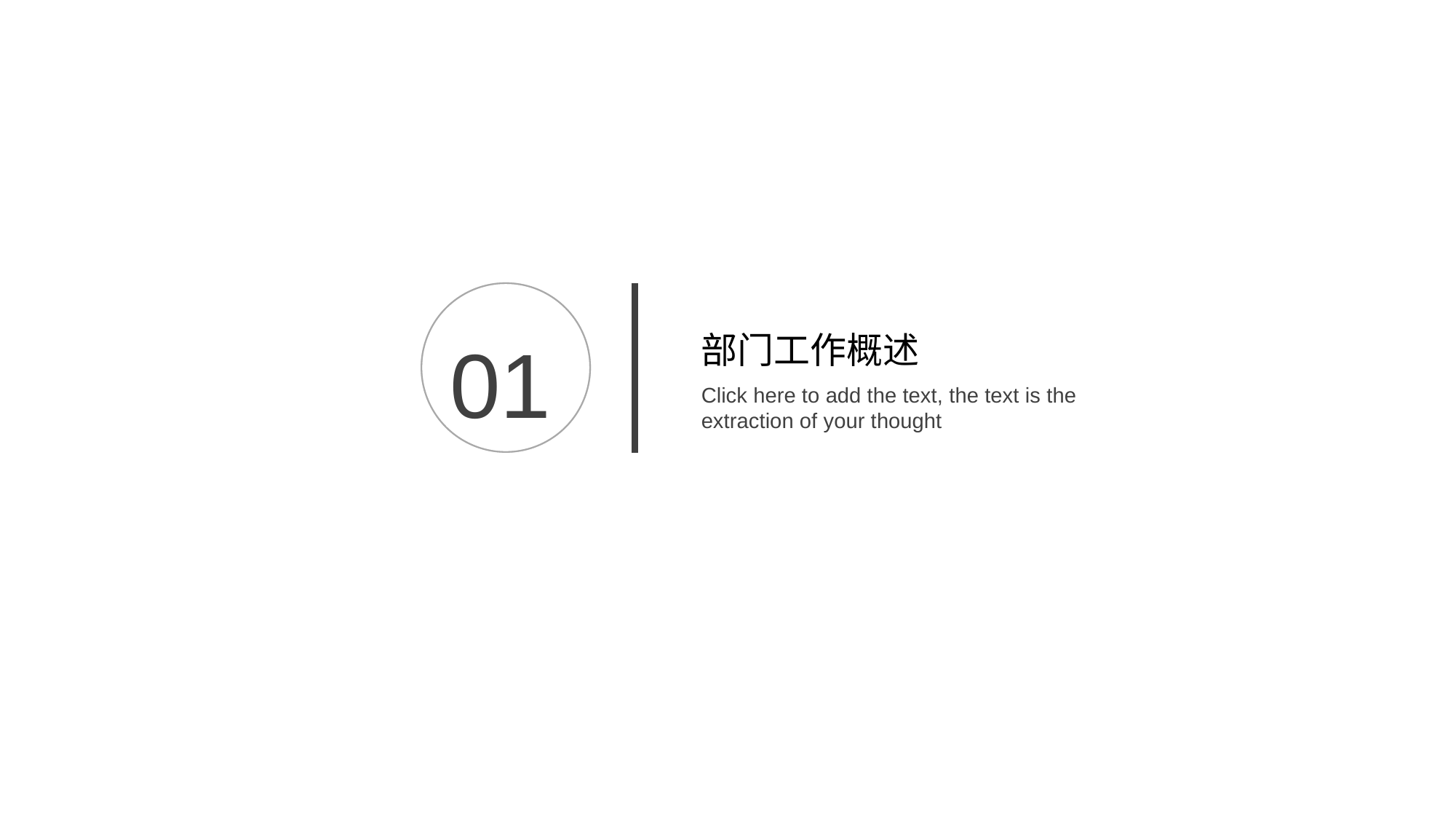

https://www.ypppt.com/

01

部门工作概述
Click here to add the text, the text is the extraction of your thought